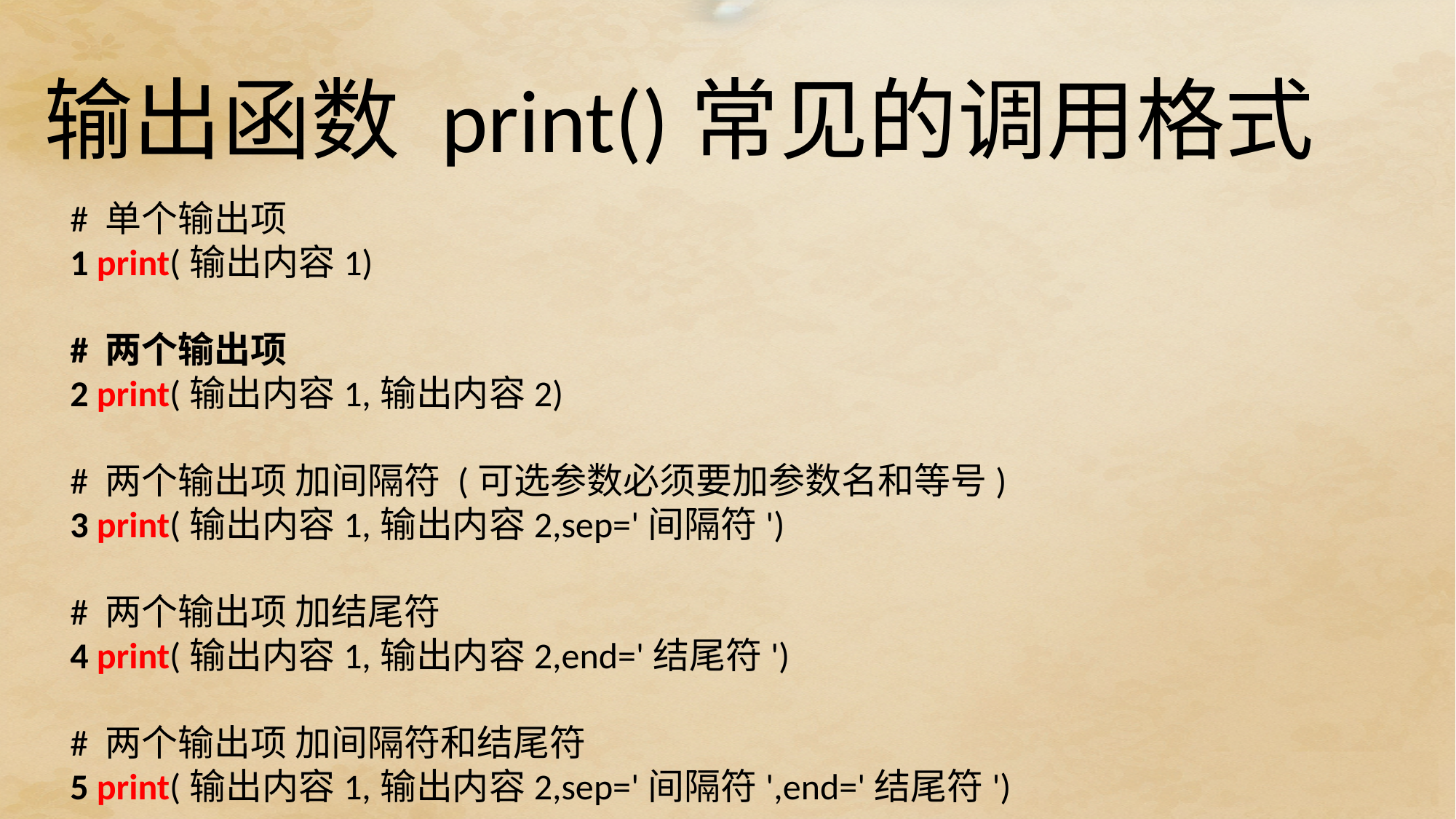

# 输出函数 print()常见的调用格式
# 单个输出项
1 print(输出内容1)

# 两个输出项
2 print(输出内容1,输出内容2)

# 两个输出项 加间隔符 (可选参数必须要加参数名和等号)
3 print(输出内容1,输出内容2,sep='间隔符')

# 两个输出项 加结尾符
4 print(输出内容1,输出内容2,end='结尾符')

# 两个输出项 加间隔符和结尾符
5 print(输出内容1,输出内容2,sep='间隔符',end='结尾符')